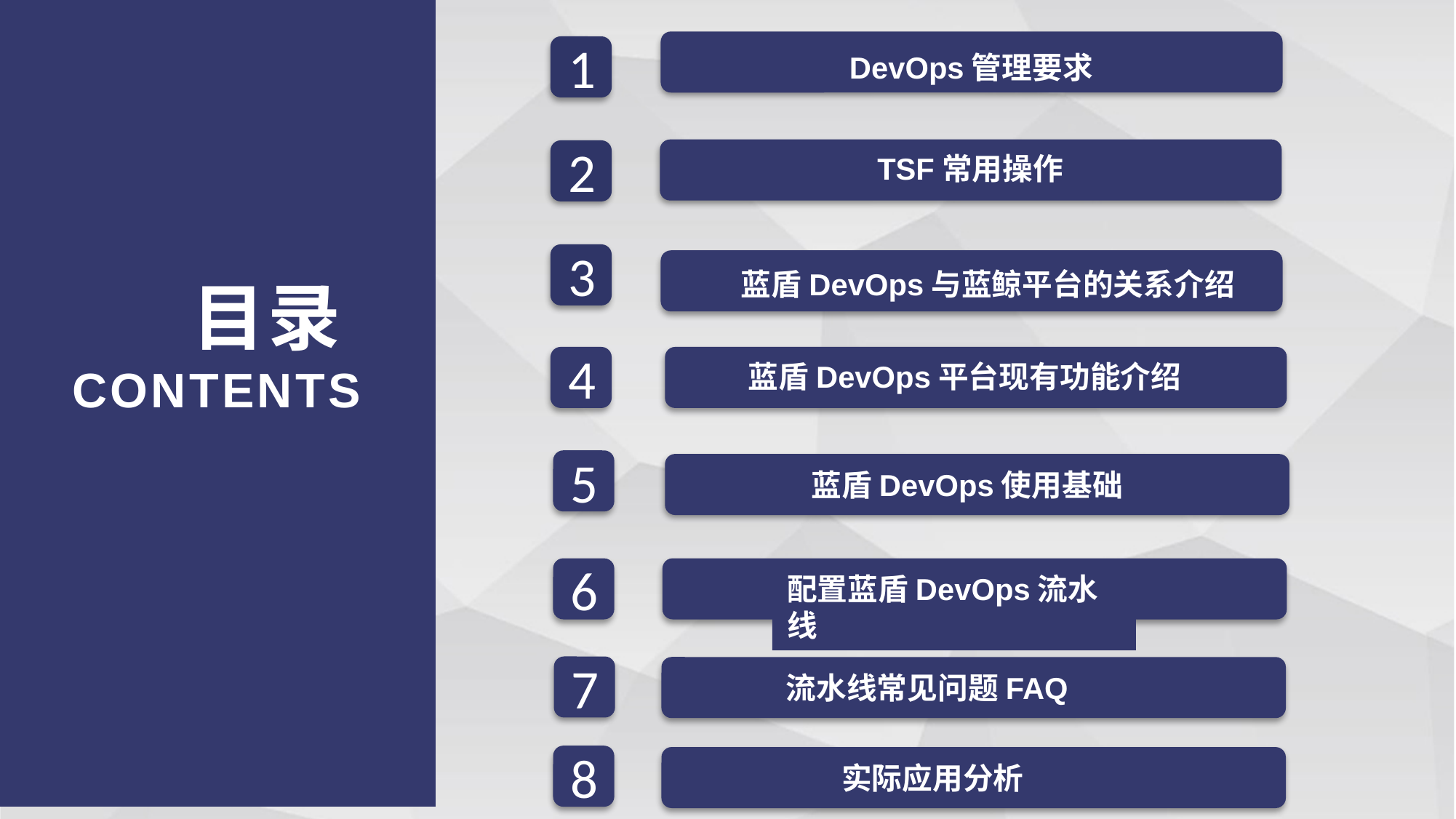

1
DevOps管理要求

2
TSF常用操作
3

蓝盾DevOps与蓝鲸平台的关系介绍
目录
CONTENTS
4

蓝盾DevOps平台现有功能介绍
5

蓝盾DevOps使用基础
6

配置蓝盾DevOps流水线
7

流水线常见问题FAQ
8

       实际应用分析